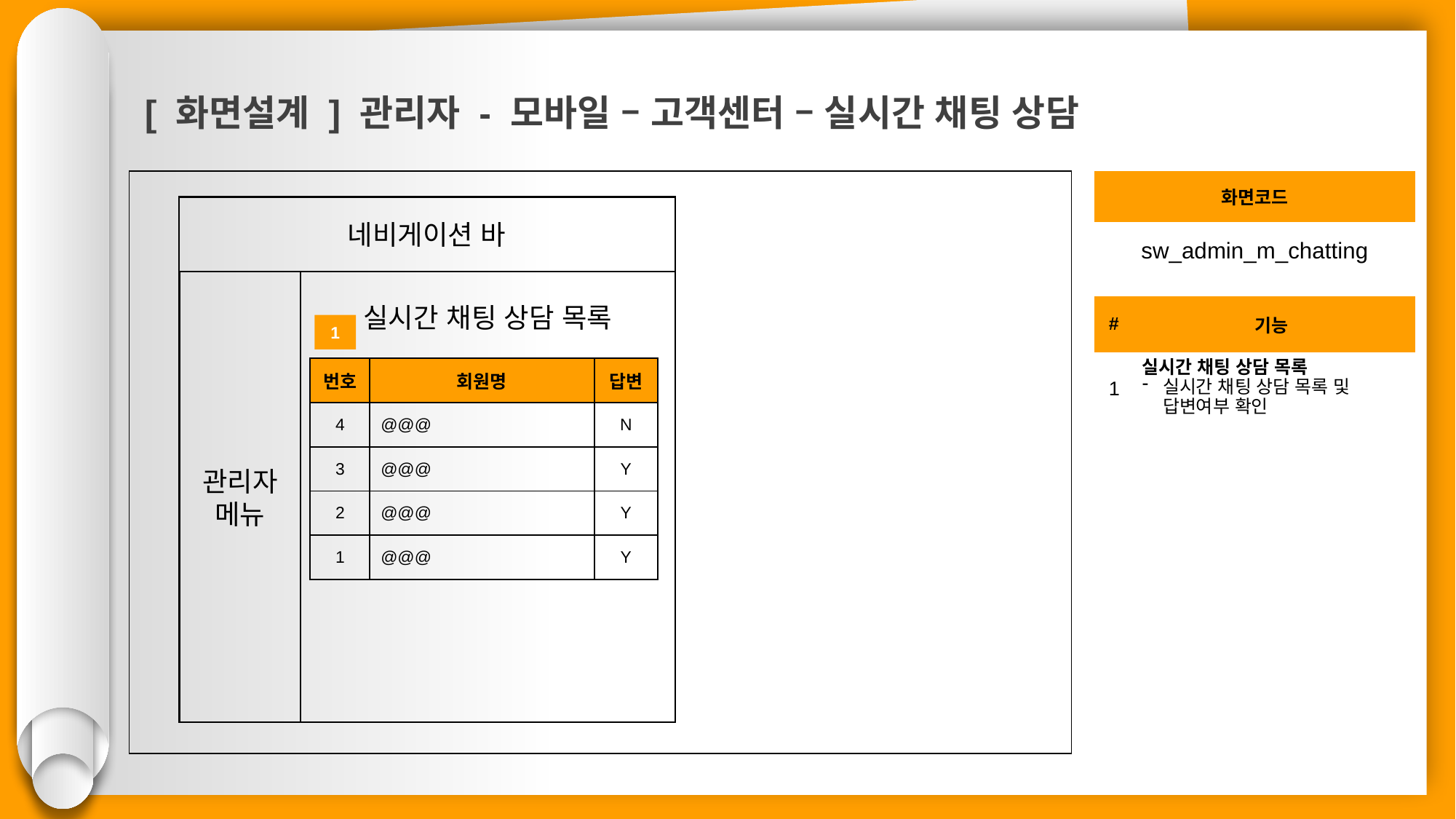

[ 화면설계 ] 관리자 - 모바일 – 고객센터 – 실시간 채팅 상담

| 화면코드 |
| --- |
| sw\_admin\_m\_chatting |
네비게이션 바

관리자
메뉴
실시간 채팅 상담 목록

| # | 기능 |
| --- | --- |
| 1 | 실시간 채팅 상담 목록 실시간 채팅 상담 목록 및 답변여부 확인 |
1
| 번호 | 회원명 | 답변 |
| --- | --- | --- |
| 4 | @@@ | N |
| 3 | @@@ | Y |
| 2 | @@@ | Y |
| 1 | @@@ | Y |